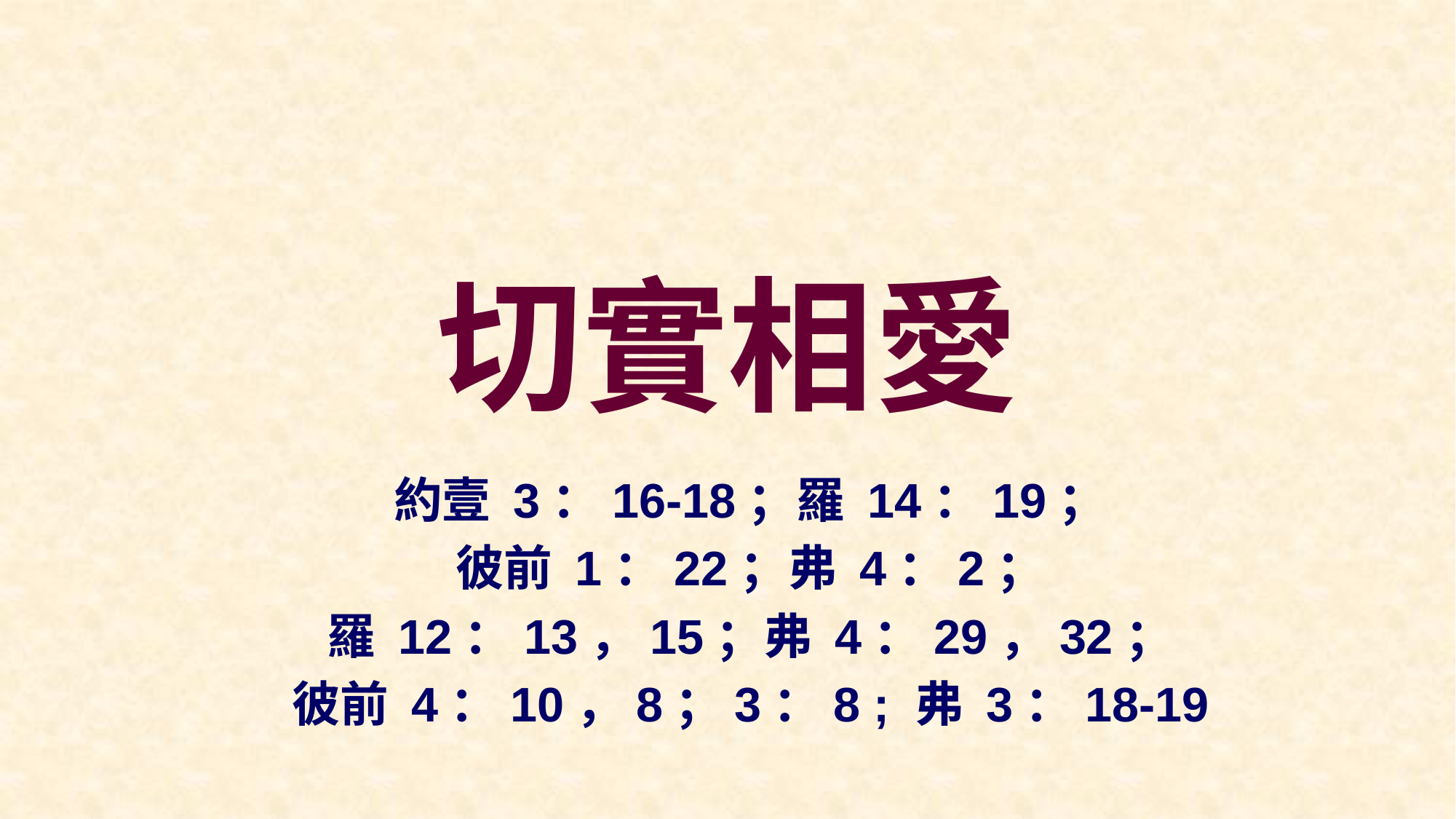

# 切實相愛
約壹 3：16-18；羅 14：19；
彼前 1：22；弗 4：2；
羅 12：13，15；弗 4：29，32；
彼前 4：10，8；3：8 ; 弗 3：18-19